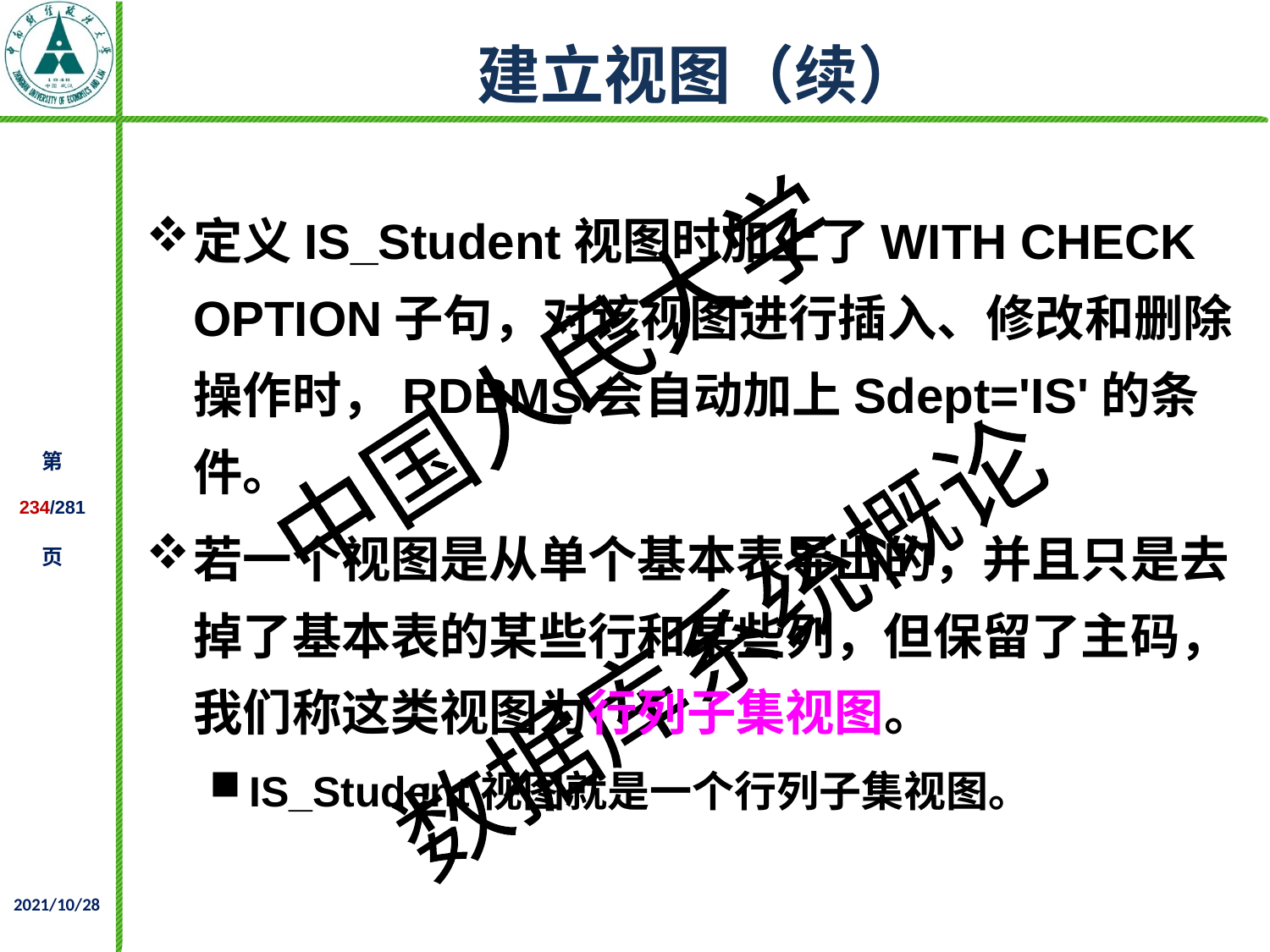

# 建立视图（续）
定义IS_Student视图时加上了WITH CHECK OPTION子句，对该视图进行插入、修改和删除操作时，RDBMS会自动加上Sdept='IS'的条件。
若一个视图是从单个基本表导出的，并且只是去掉了基本表的某些行和某些列，但保留了主码，我们称这类视图为行列子集视图。
IS_Student视图就是一个行列子集视图。
2021/10/28